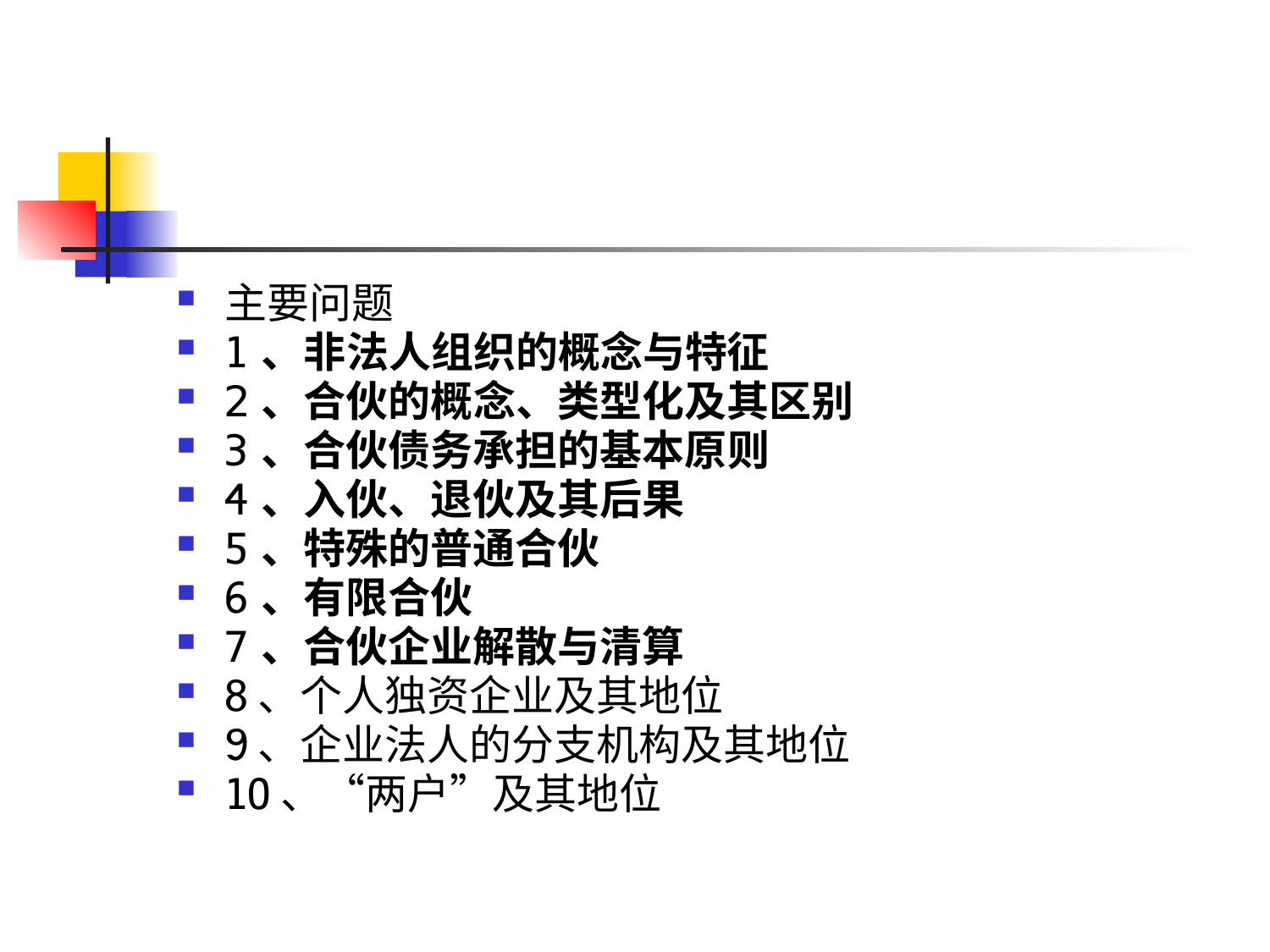

#
主要问题
1、非法人组织的概念与特征
2、合伙的概念、类型化及其区别
3、合伙债务承担的基本原则
4、入伙、退伙及其后果
5、特殊的普通合伙
6、有限合伙
7、合伙企业解散与清算
8、个人独资企业及其地位
9、企业法人的分支机构及其地位
10、“两户”及其地位